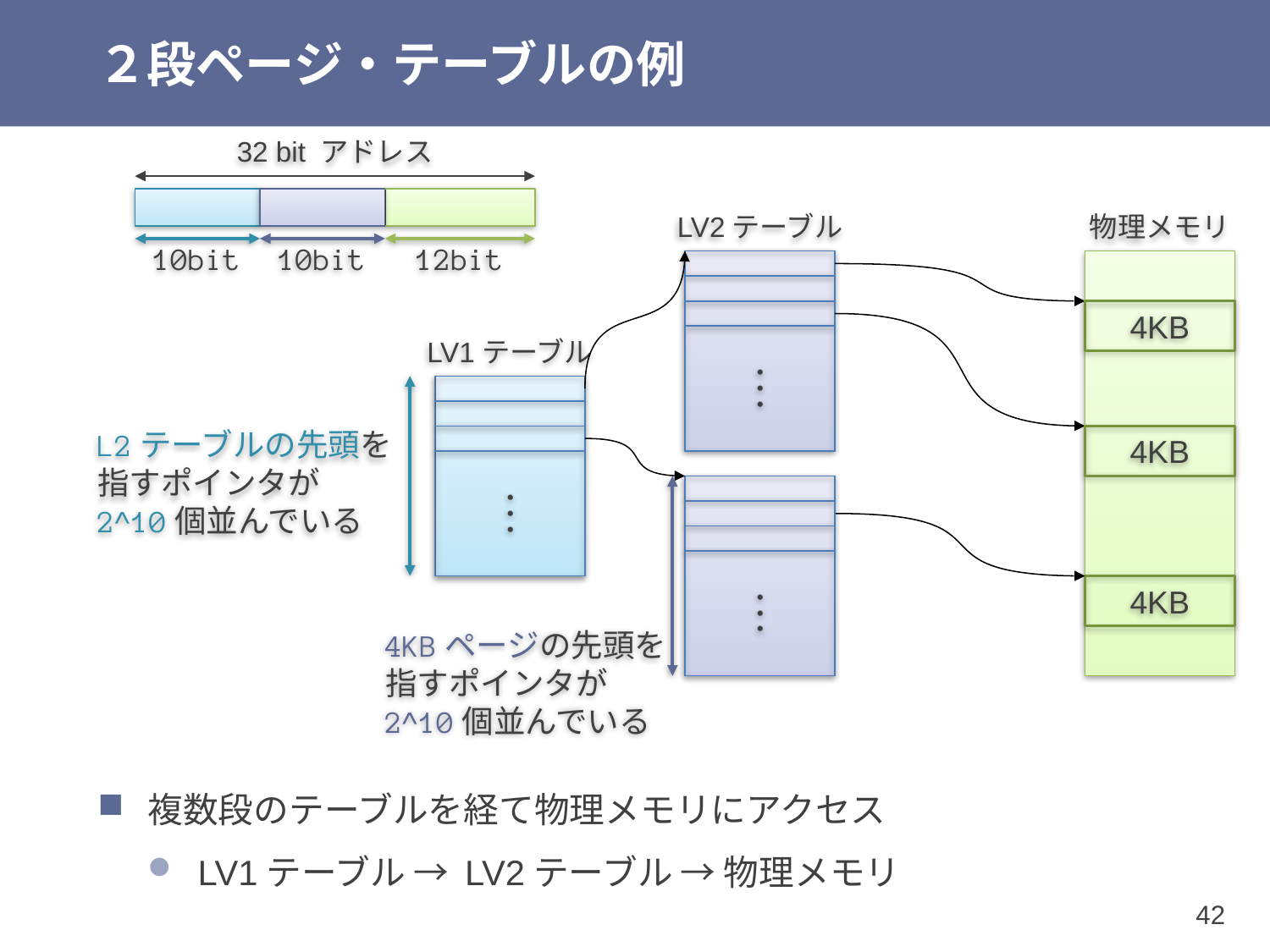

# ２段ページ・テーブルの例
32 bit アドレス

LV2テーブル
物理メモリ
10bit
10bit
12bit

4KB
LV1テーブル
･･･

4KB
･･･
L2テーブルの先頭を
指すポインタが
2^10個並んでいる

･･･
4KB
4KBページの先頭を
指すポインタが
2^10個並んでいる
複数段のテーブルを経て物理メモリにアクセス
LV1テーブル → LV2テーブル → 物理メモリ